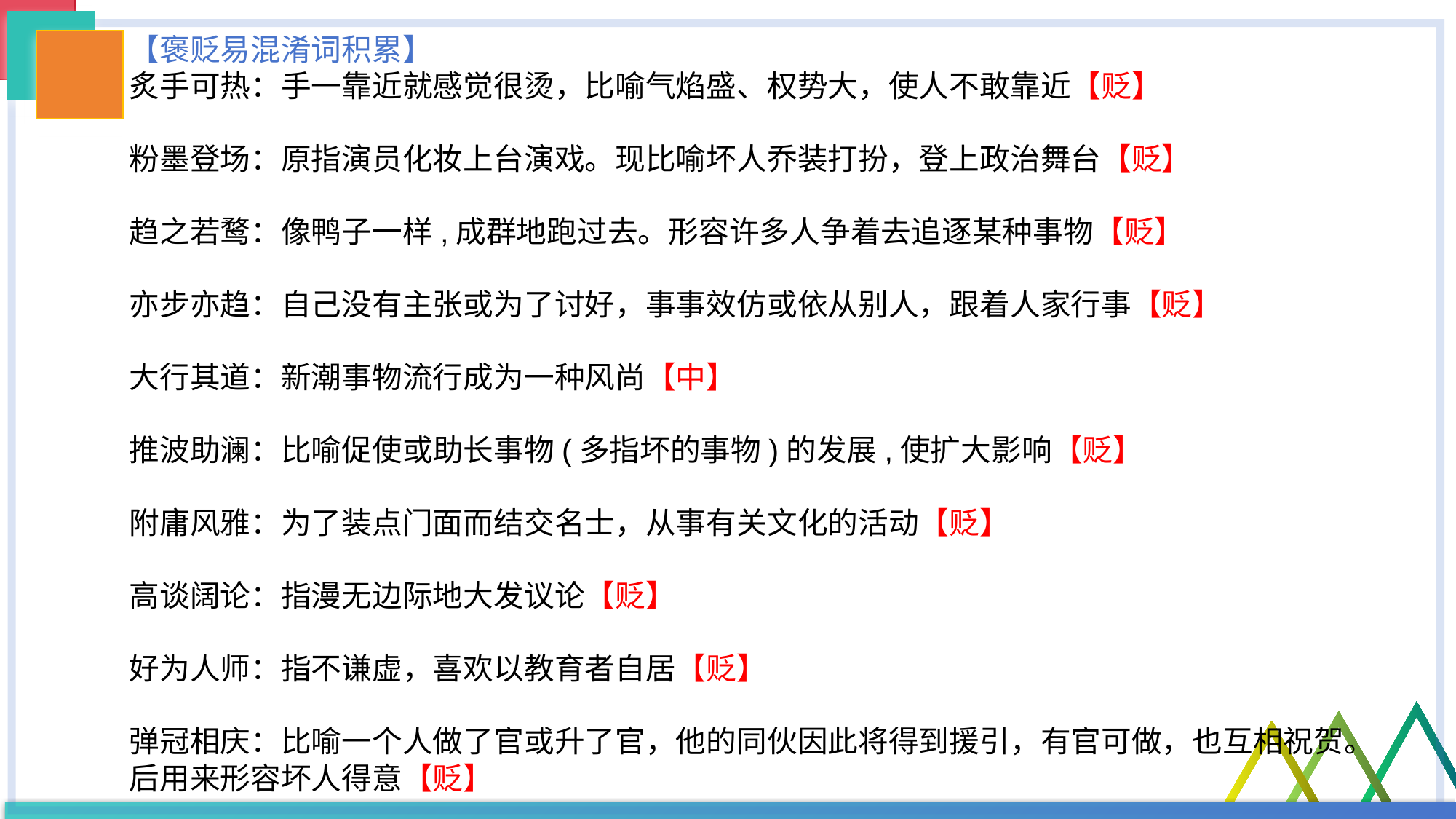

【褒贬易混淆词积累】
炙手可热：手一靠近就感觉很烫，比喻气焰盛、权势大，使人不敢靠近【贬】

粉墨登场：原指演员化妆上台演戏。现比喻坏人乔装打扮，登上政治舞台【贬】

趋之若鹜：像鸭子一样,成群地跑过去。形容许多人争着去追逐某种事物【贬】

亦步亦趋：自己没有主张或为了讨好，事事效仿或依从别人，跟着人家行事【贬】

大行其道：新潮事物流行成为一种风尚【中】

推波助澜：比喻促使或助长事物(多指坏的事物)的发展,使扩大影响【贬】

附庸风雅：为了装点门面而结交名士，从事有关文化的活动【贬】

高谈阔论：指漫无边际地大发议论【贬】

好为人师：指不谦虚，喜欢以教育者自居【贬】

弹冠相庆：比喻一个人做了官或升了官，他的同伙因此将得到援引，有官可做，也互相祝贺。
后用来形容坏人得意【贬】